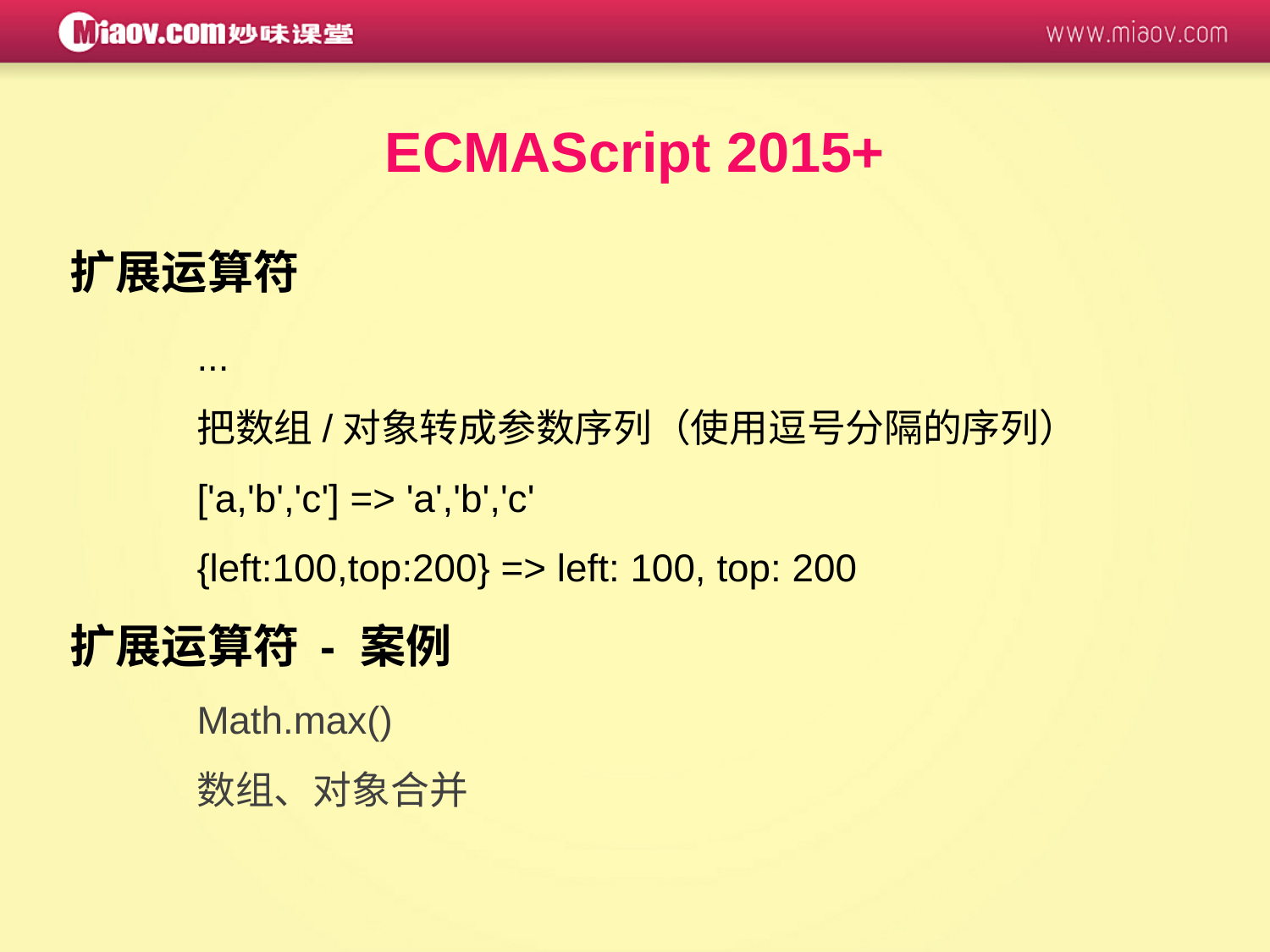

ECMAScript 2015+
扩展运算符
	...
	把数组/对象转成参数序列（使用逗号分隔的序列）
	['a,'b','c'] => 'a','b','c'
	{left:100,top:200} => left: 100, top: 200
扩展运算符 - 案例
	Math.max()
	数组、对象合并